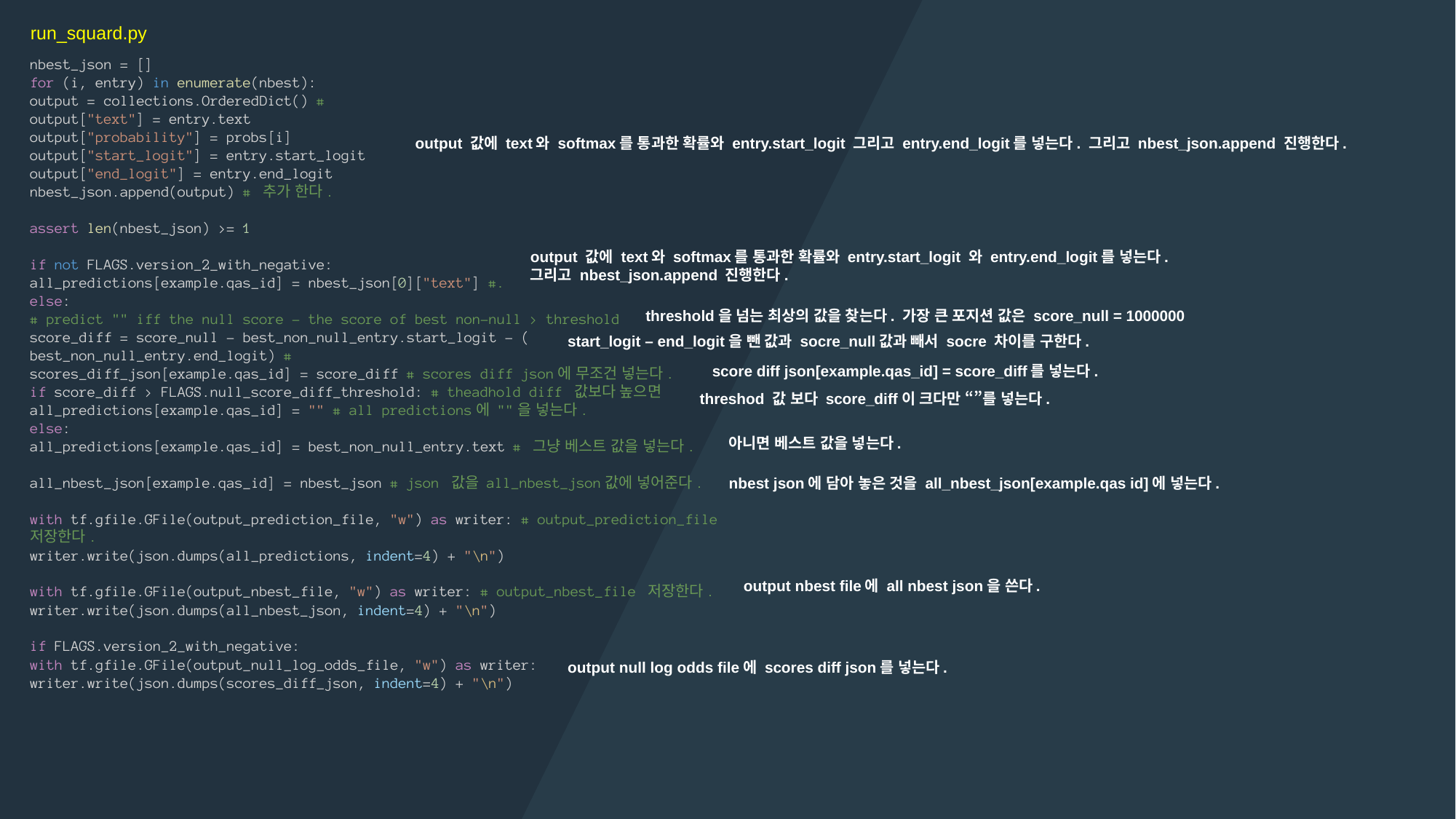

run_squard.py
nbest_json = []
for (i, entry) in enumerate(nbest):
output = collections.OrderedDict() #
output["text"] = entry.text
output["probability"] = probs[i]
output["start_logit"] = entry.start_logit
output["end_logit"] = entry.end_logit
nbest_json.append(output) # 추가 한다.
assert len(nbest_json) >= 1
if not FLAGS.version_2_with_negative:
all_predictions[example.qas_id] = nbest_json[0]["text"] #.
else:
# predict "" iff the null score - the score of best non-null > threshold
score_diff = score_null - best_non_null_entry.start_logit - (
best_non_null_entry.end_logit) #
scores_diff_json[example.qas_id] = score_diff # scores diff json에 무조건 넣는다.
if score_diff > FLAGS.null_score_diff_threshold: # theadhold diff 값보다 높으면
all_predictions[example.qas_id] = "" # all predictions에 ""을 넣는다.
else:
all_predictions[example.qas_id] = best_non_null_entry.text # 그냥 베스트 값을 넣는다.
all_nbest_json[example.qas_id] = nbest_json # json 값을 all_nbest_json값에 넣어준다.
with tf.gfile.GFile(output_prediction_file, "w") as writer: # output_prediction_file 저장한다.
writer.write(json.dumps(all_predictions, indent=4) + "\n")
with tf.gfile.GFile(output_nbest_file, "w") as writer: # output_nbest_file 저장한다.
writer.write(json.dumps(all_nbest_json, indent=4) + "\n")
if FLAGS.version_2_with_negative:
with tf.gfile.GFile(output_null_log_odds_file, "w") as writer:
writer.write(json.dumps(scores_diff_json, indent=4) + "\n")
output 값에 text와 softmax를 통과한 확률와 entry.start_logit 그리고 entry.end_logit를 넣는다. 그리고 nbest_json.append 진행한다.
output 값에 text와 softmax를 통과한 확률와 entry.start_logit 와 entry.end_logit를 넣는다.
그리고 nbest_json.append 진행한다.
threshold을 넘는 최상의 값을 찾는다. 가장 큰 포지션 값은 score_null = 1000000
start_logit – end_logit을 뺀 값과 socre_null값과 빼서 socre 차이를 구한다.
score diff json[example.qas_id] = score_diff를 넣는다.
threshod 값 보다 score_diff이 크다만 “”를 넣는다.

아니면 베스트 값을 넣는다.
nbest json에 담아 놓은 것을 all_nbest_json[example.qas id]에 넣는다.
output nbest file에 all nbest json을 쓴다.
output null log odds file에 scores diff json를 넣는다.